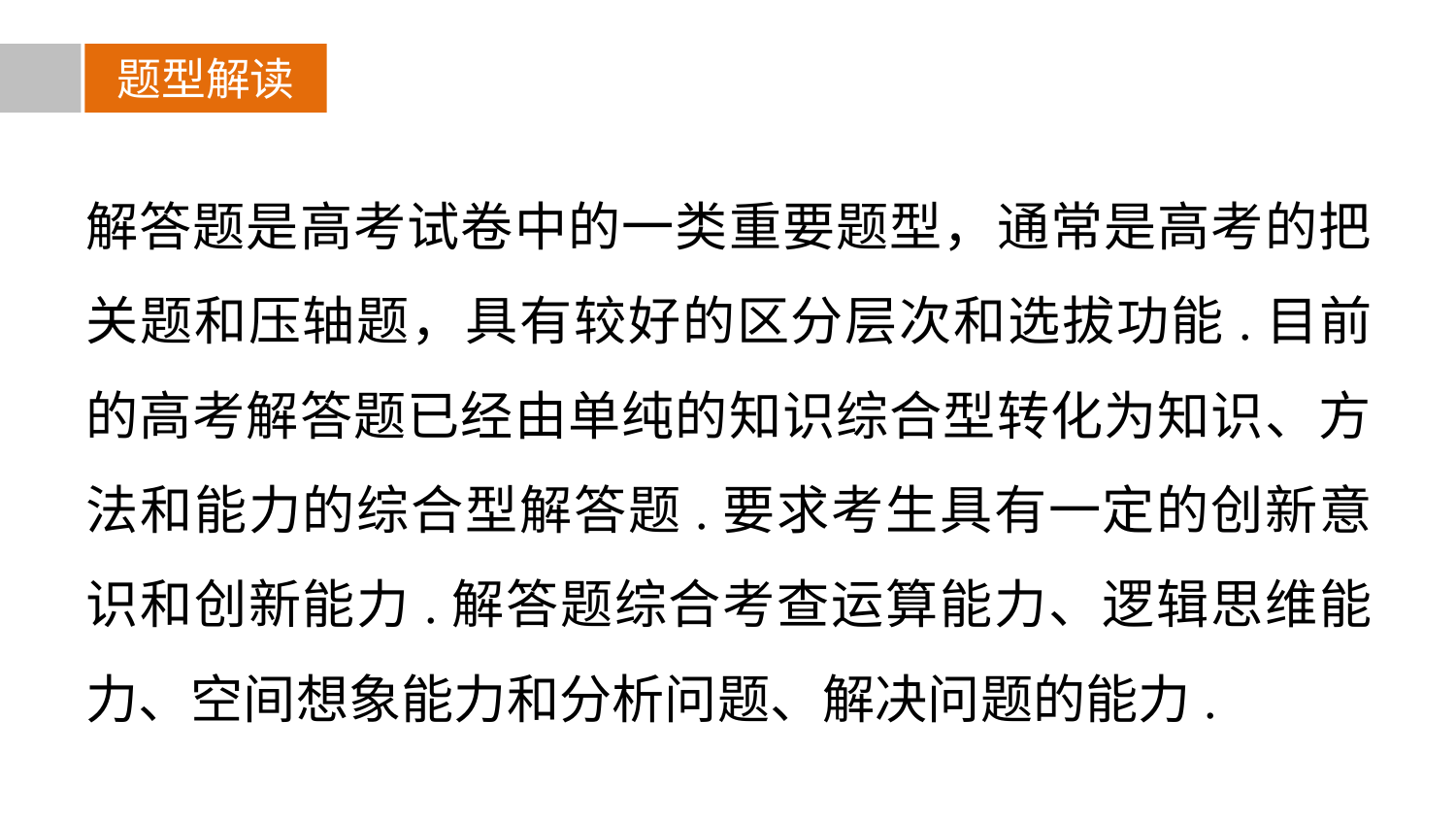

题型解读
解答题是高考试卷中的一类重要题型，通常是高考的把关题和压轴题，具有较好的区分层次和选拔功能.目前的高考解答题已经由单纯的知识综合型转化为知识、方法和能力的综合型解答题.要求考生具有一定的创新意识和创新能力.解答题综合考查运算能力、逻辑思维能力、空间想象能力和分析问题、解决问题的能力.